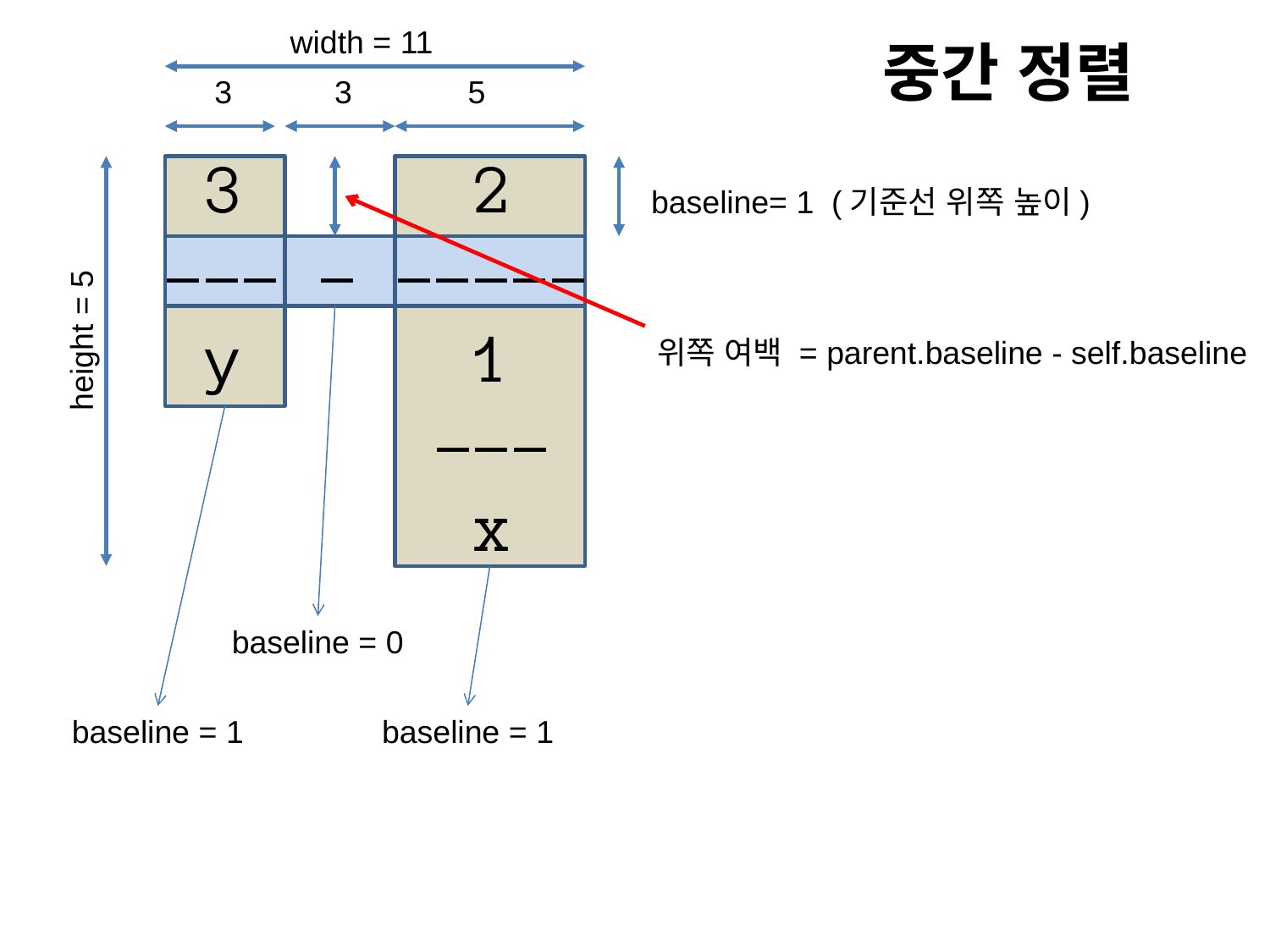

width = 11
중간 정렬
3
3
5
 3      2
--- - -----
 y      1
       ---
        x

baseline= 1  (기준선 위쪽 높이)

height = 5
위쪽 여백 = parent.baseline - self.baseline
baseline = 0
baseline = 1
baseline = 1